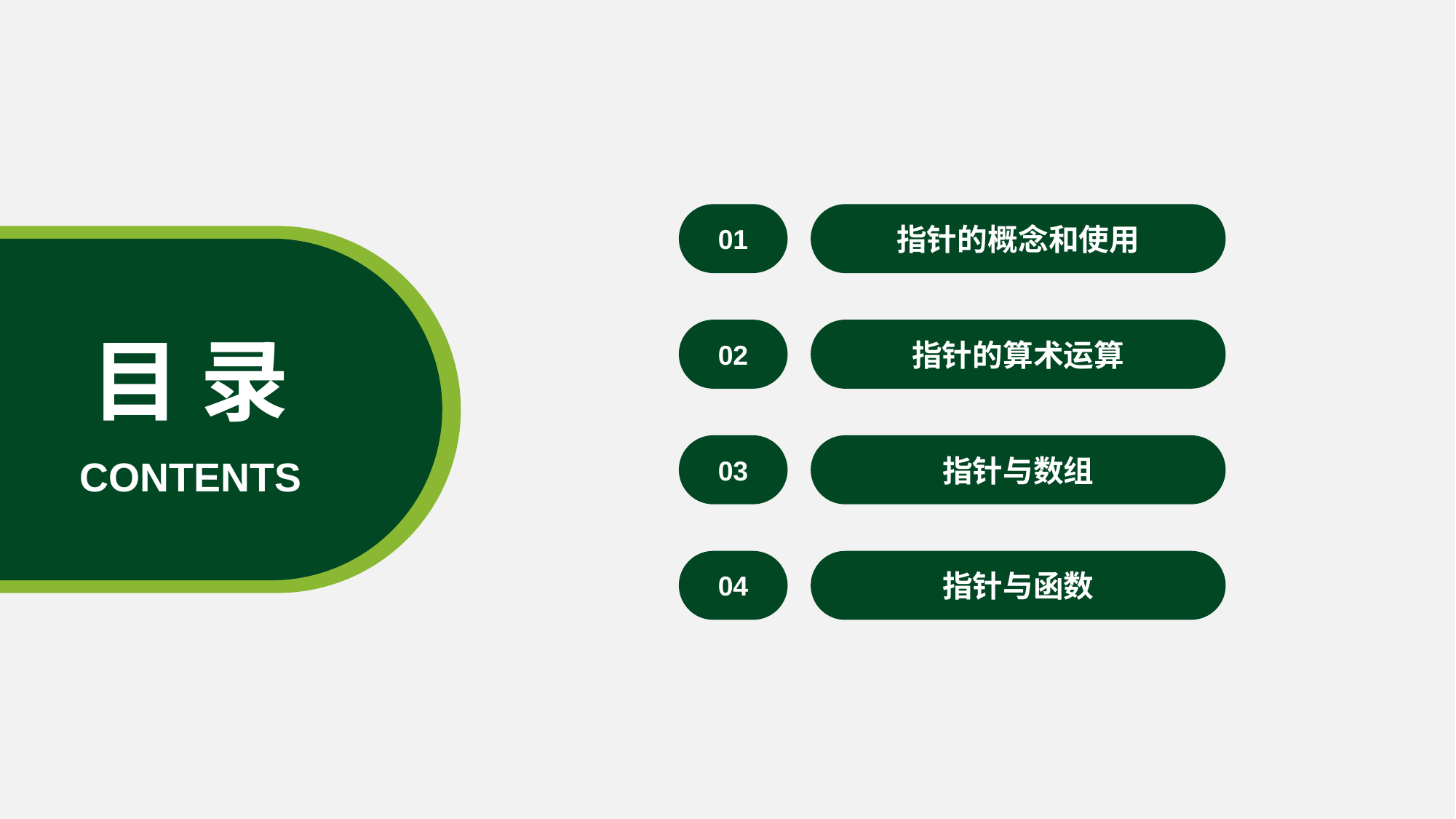

01
指针的概念和使用

目 录
02
指针的算术运算
03
指针与数组
CONTENTS
04
指针与函数